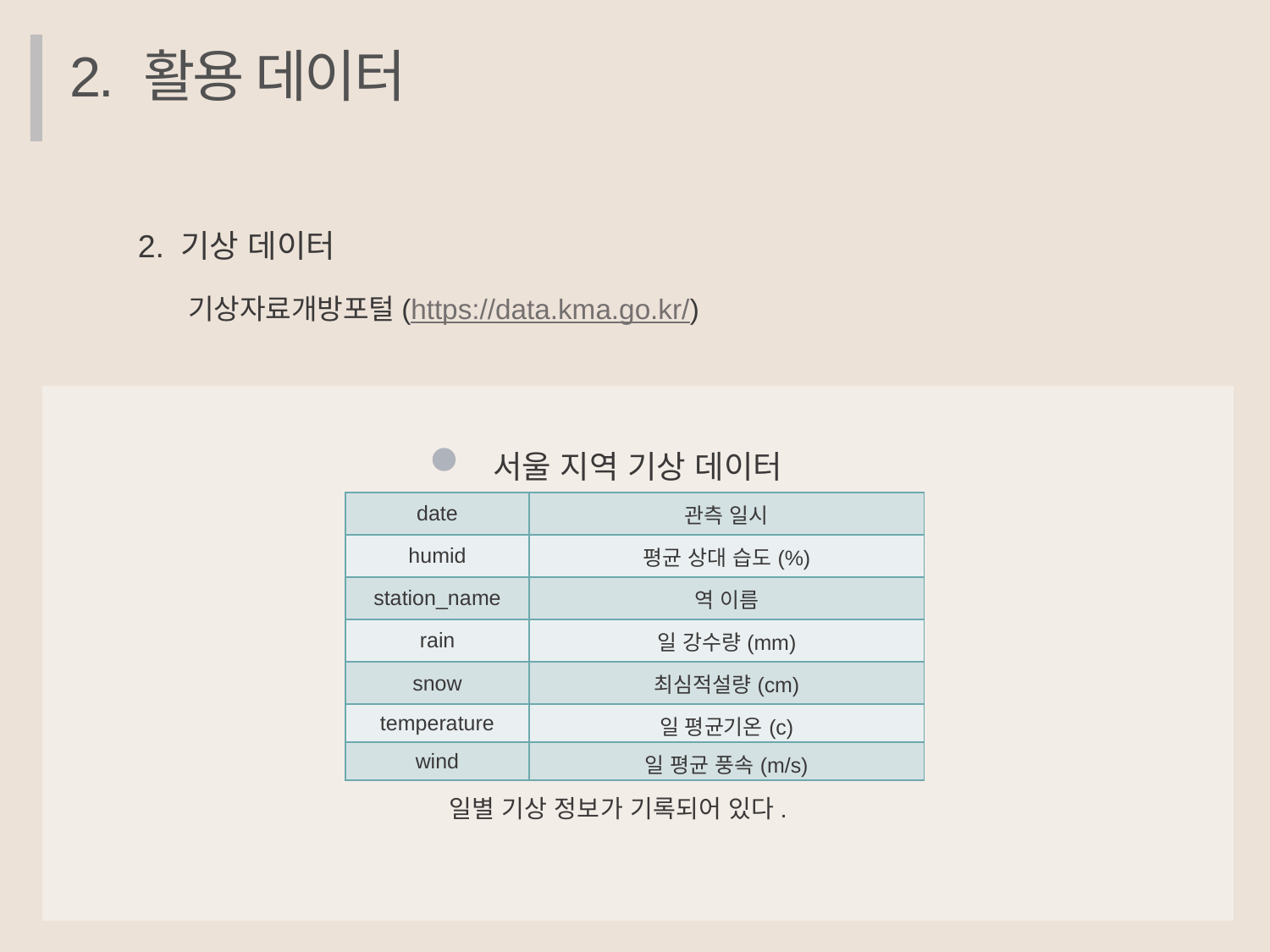

2. 활용 데이터
2. 기상 데이터
기상자료개방포털(https://data.kma.go.kr/)

서울 지역 기상 데이터

| date | 관측 일시 |
| --- | --- |
| humid | 평균 상대 습도(%) |
| station\_name | 역 이름 |
| rain | 일 강수량(mm) |
| snow | 최심적설량(cm) |
| temperature | 일 평균기온(c) |
| wind | 일 평균 풍속(m/s) |
일별 기상 정보가 기록되어 있다.